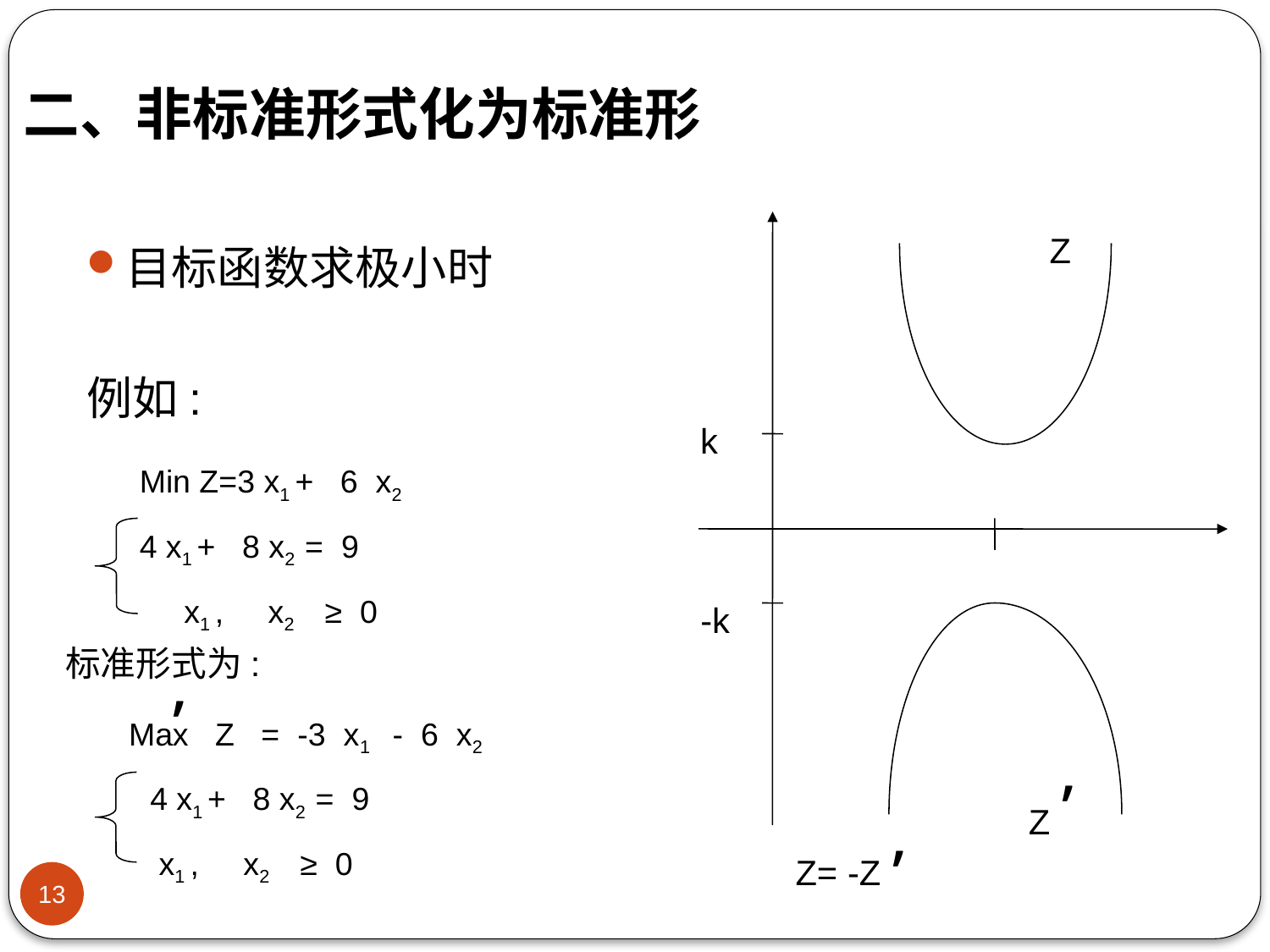

# 二、非标准形式化为标准形

Z
目标函数求极小时

例如:

k
Min Z=3 x1 +   6  x2
4 x1 +   8 x2  =  9
     x1 ,     x2      ≥  0

-k

标准形式为:
’
Max   Z   =  -3  x1   -  6  x2

4 x1 +   8 x2  =  9
 x1 ,     x2      ≥  0

’

Z
’
Z= -Z
13